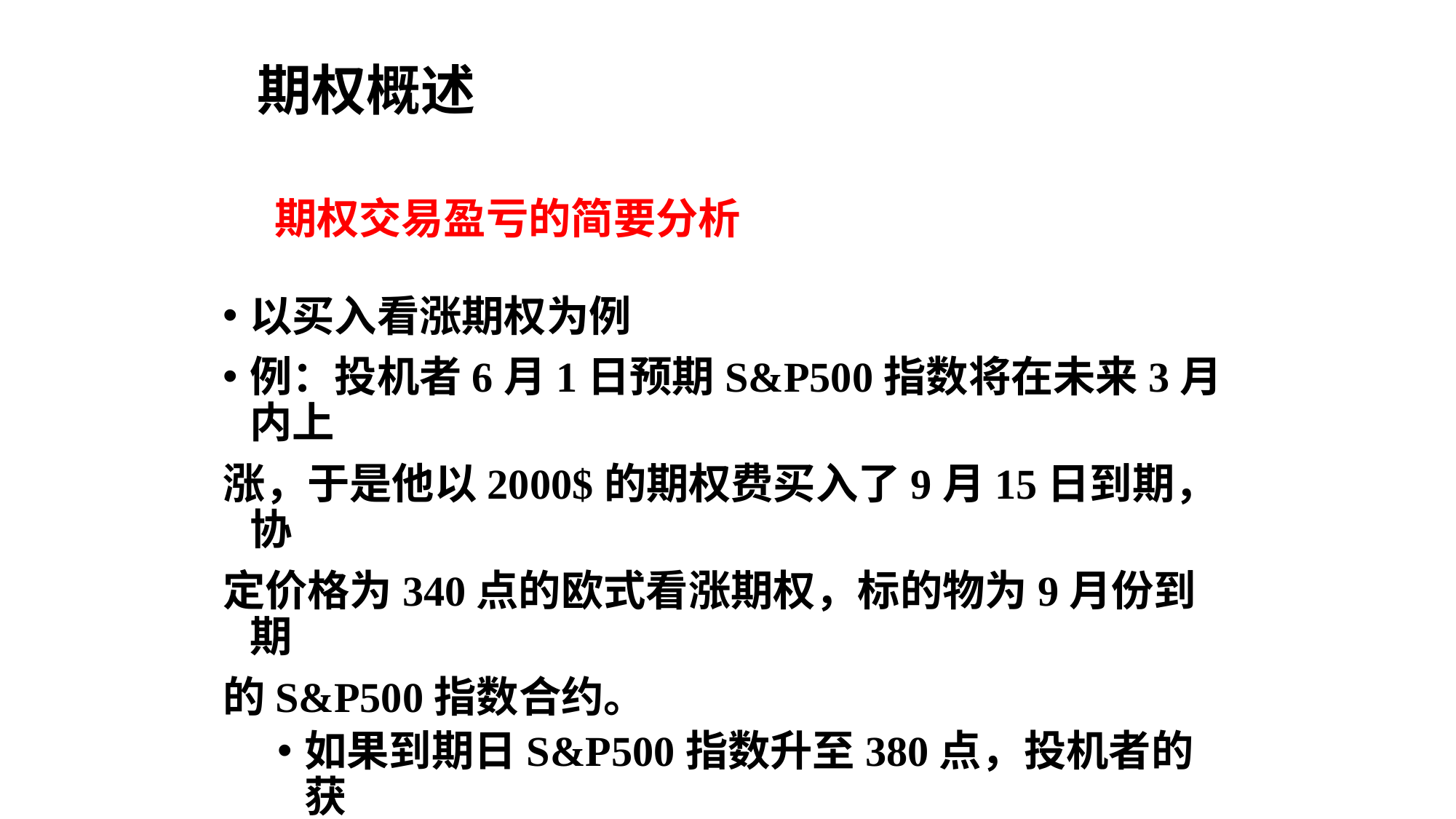

期权概述
期权交易盈亏的简要分析
以买入看涨期权为例
例：投机者6月1日预期S&P500指数将在未来3月内上
涨，于是他以2000$的期权费买入了9月15日到期，协
定价格为340点的欧式看涨期权，标的物为9月份到期
的S&P500指数合约。
如果到期日S&P500指数升至380点，投机者的获
利是多少（每点计100 $ ）？